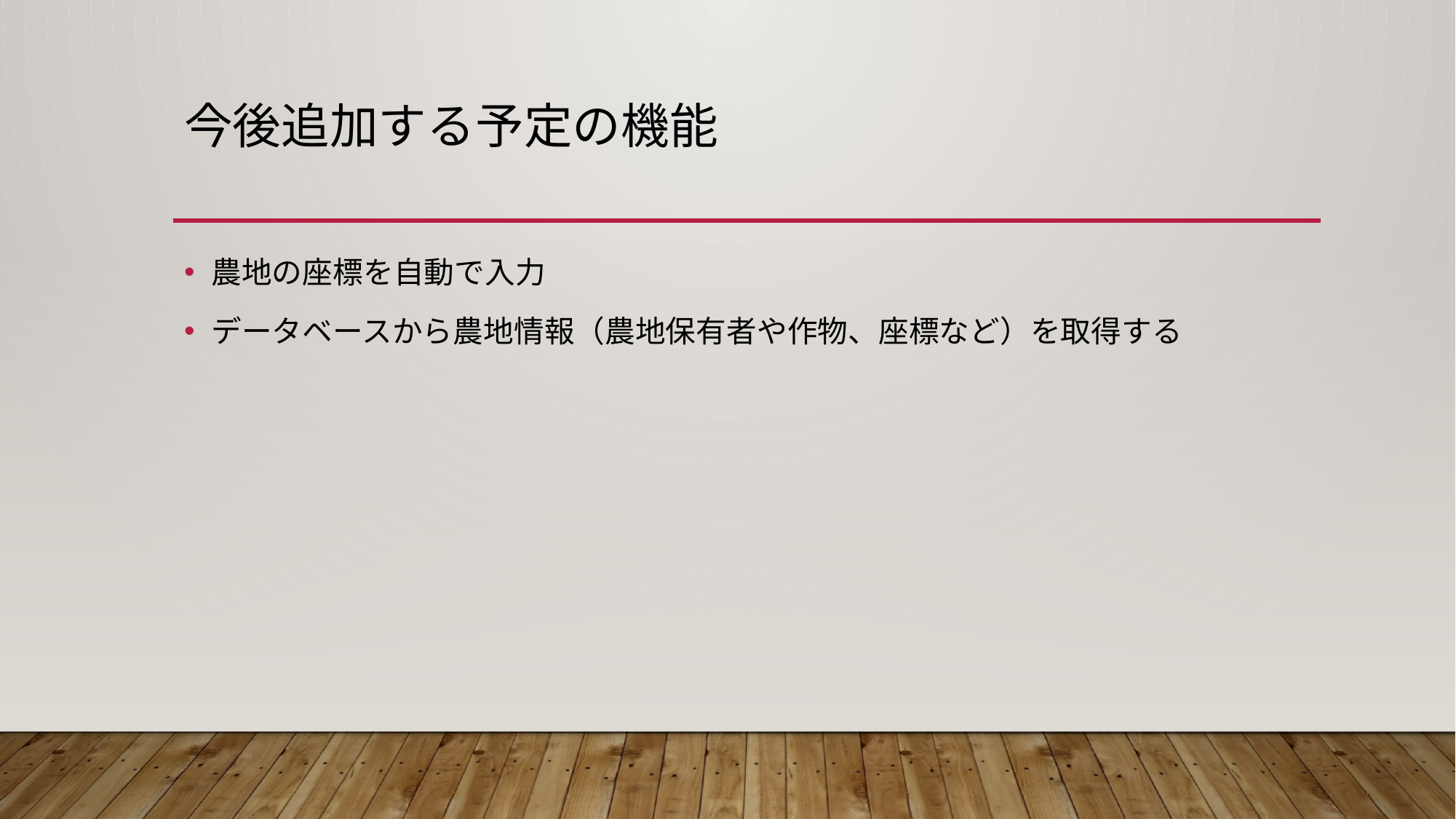

# 今後追加する予定の機能
農地の座標を自動で入力
データベースから農地情報（農地保有者や作物、座標など）を取得する